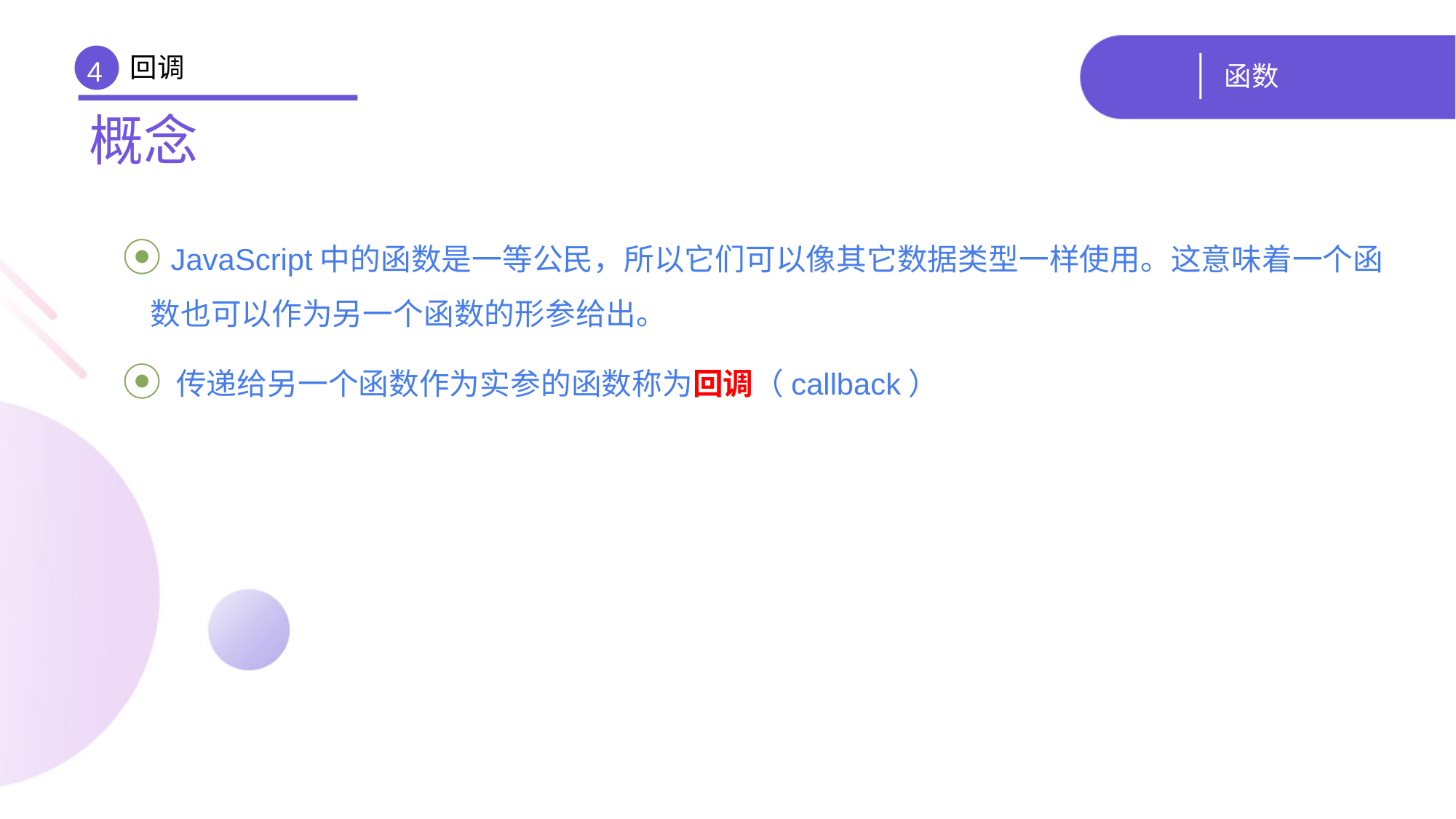

回调
# 函数
4
概念
 JavaScript中的函数是一等公民，所以它们可以像其它数据类型一样使用。这意味着一个函数也可以作为另一个函数的形参给出。
 传递给另一个函数作为实参的函数称为回调（callback）